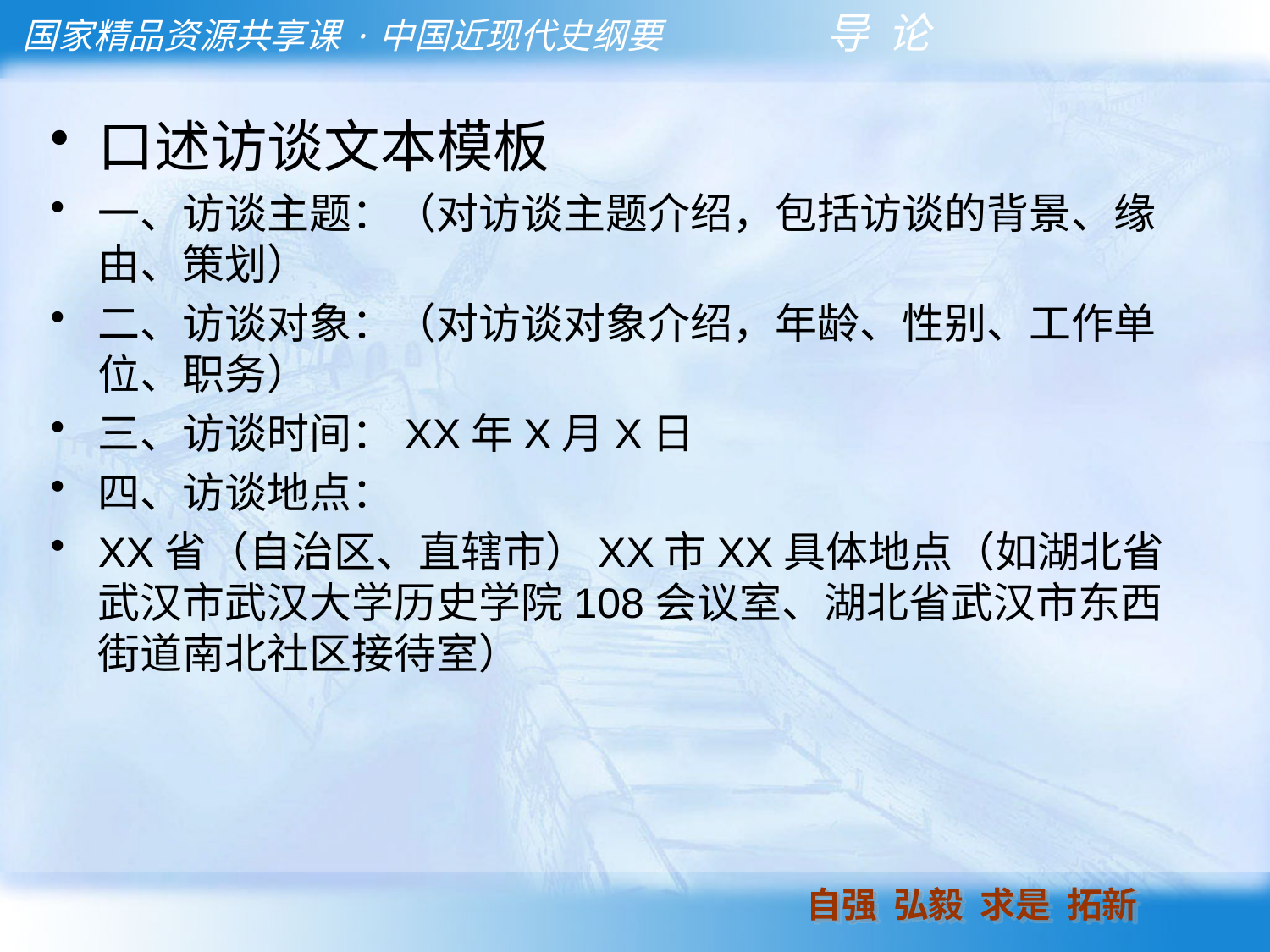

口述访谈文本模板
一、访谈主题：（对访谈主题介绍，包括访谈的背景、缘由、策划）
二、访谈对象：（对访谈对象介绍，年龄、性别、工作单位、职务）
三、访谈时间：XX年X月X日
四、访谈地点：
XX省（自治区、直辖市）XX市XX具体地点（如湖北省武汉市武汉大学历史学院108会议室、湖北省武汉市东西街道南北社区接待室）